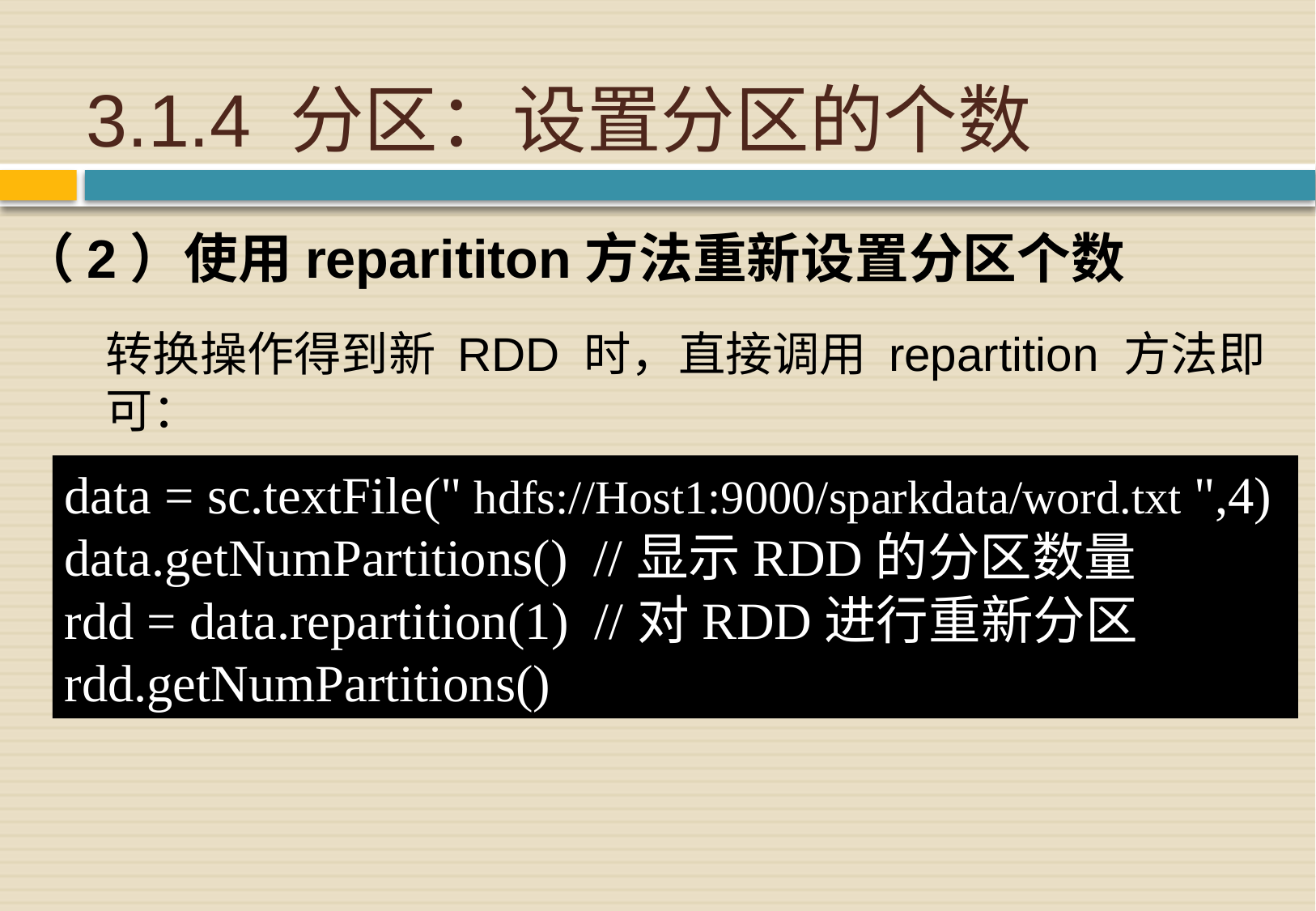

# 3.1.4 分区：设置分区的个数
（2）使用reparititon方法重新设置分区个数
转换操作得到新 RDD 时，直接调用 repartition 方法即可：
data = sc.textFile(" hdfs://Host1:9000/sparkdata/word.txt ",4)
data.getNumPartitions()  //显示RDD的分区数量
rdd = data.repartition(1)  //对RDD进行重新分区
rdd.getNumPartitions()